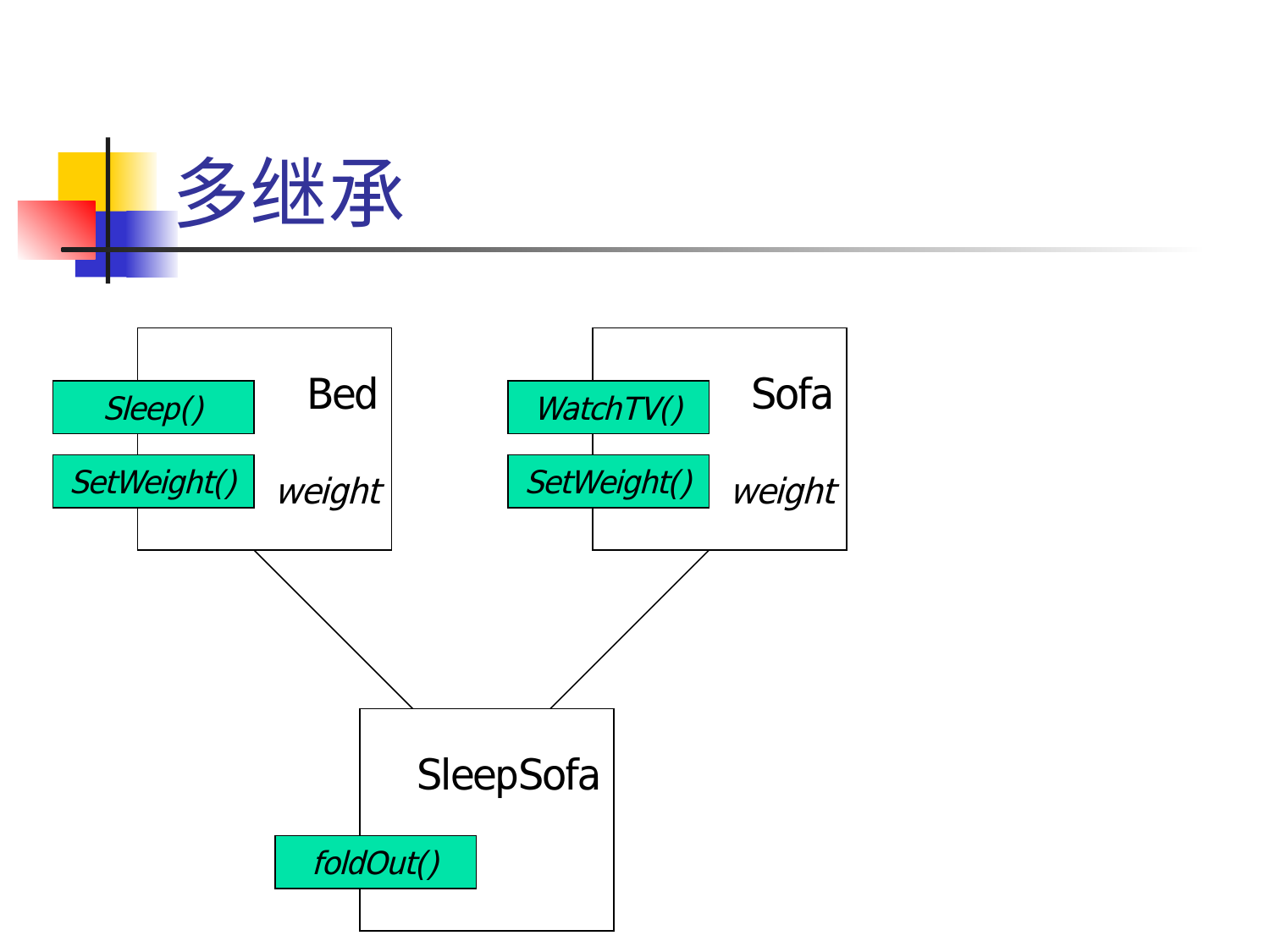

# 多继承
Bed

weight
Sofa

weight
Sleep()
WatchTV()
SetWeight()
SetWeight()

SleepSofa

foldOut()